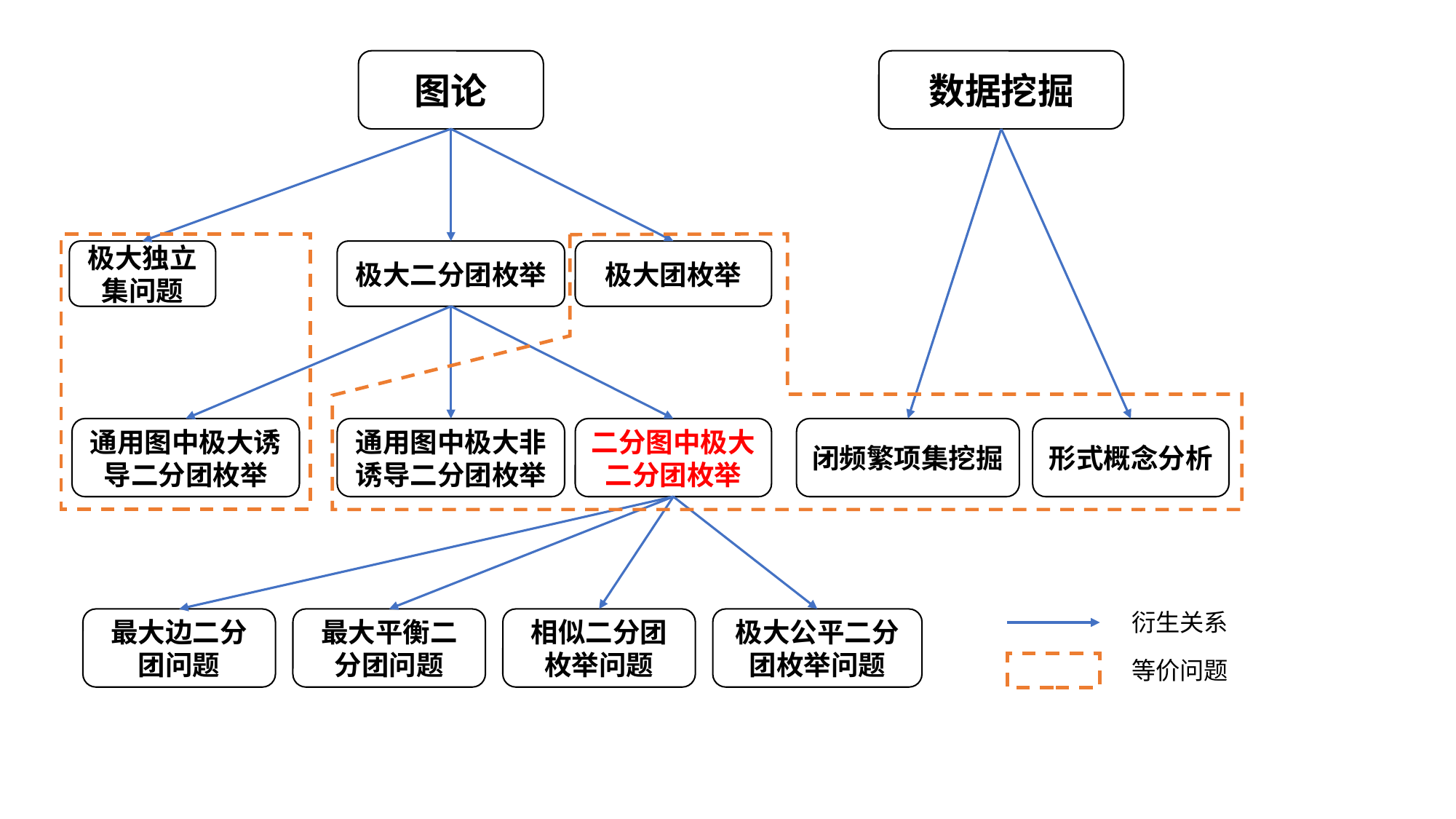

图论
数据挖掘

极大独立集问题
极大二分团枚举
极大团枚举
通用图中极大诱
导二分团枚举
通用图中极大非诱导二分团枚举
二分图中极大二分团枚举
闭频繁项集挖掘
形式概念分析
衍生关系
最大边二分团问题
最大平衡二分团问题
相似二分团枚举问题
极大公平二分团枚举问题
等价问题